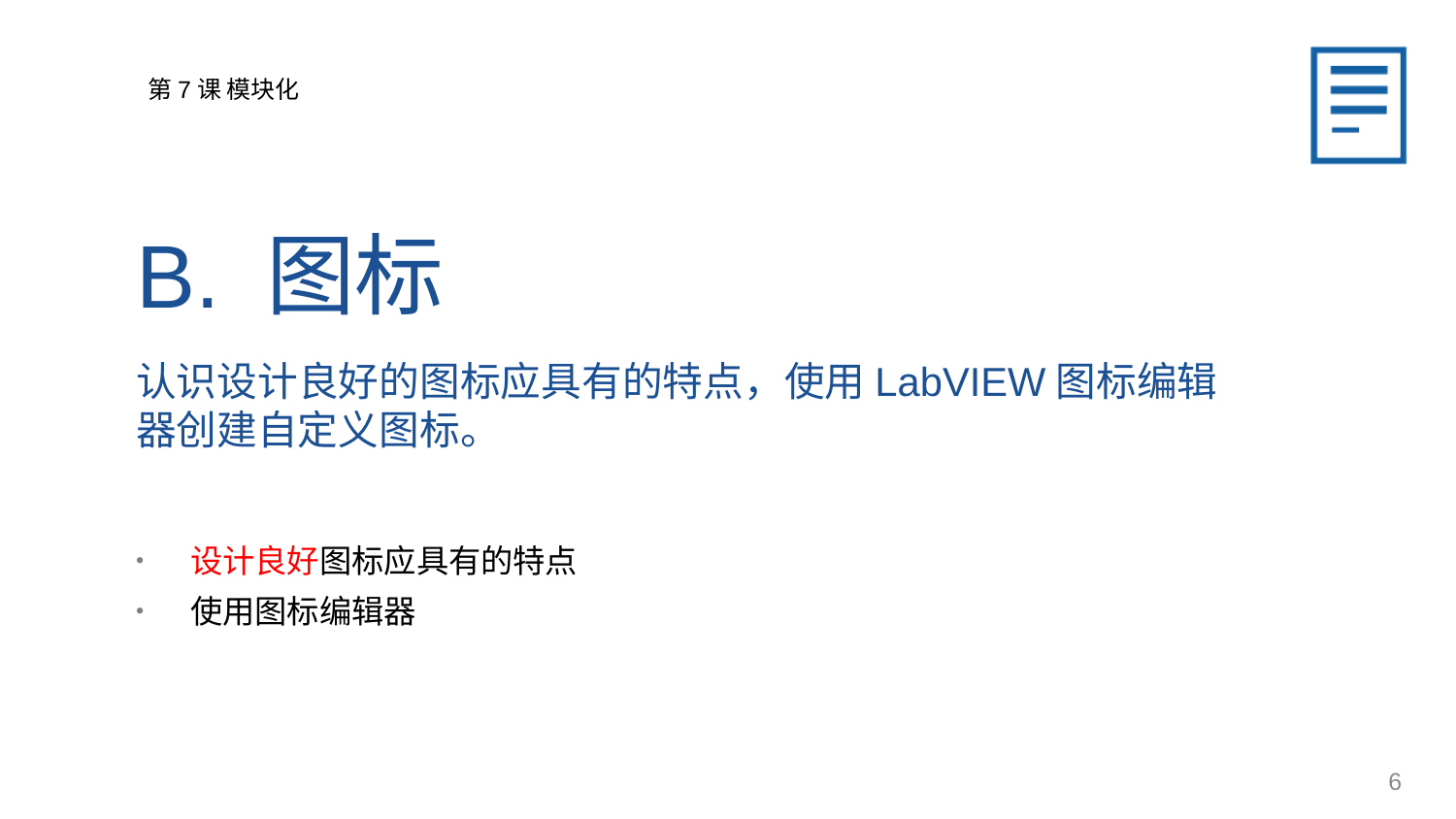

B. 图标
认识设计良好的图标应具有的特点，使用LabVIEW图标编辑器创建自定义图标。
设计良好图标应具有的特点
使用图标编辑器
6